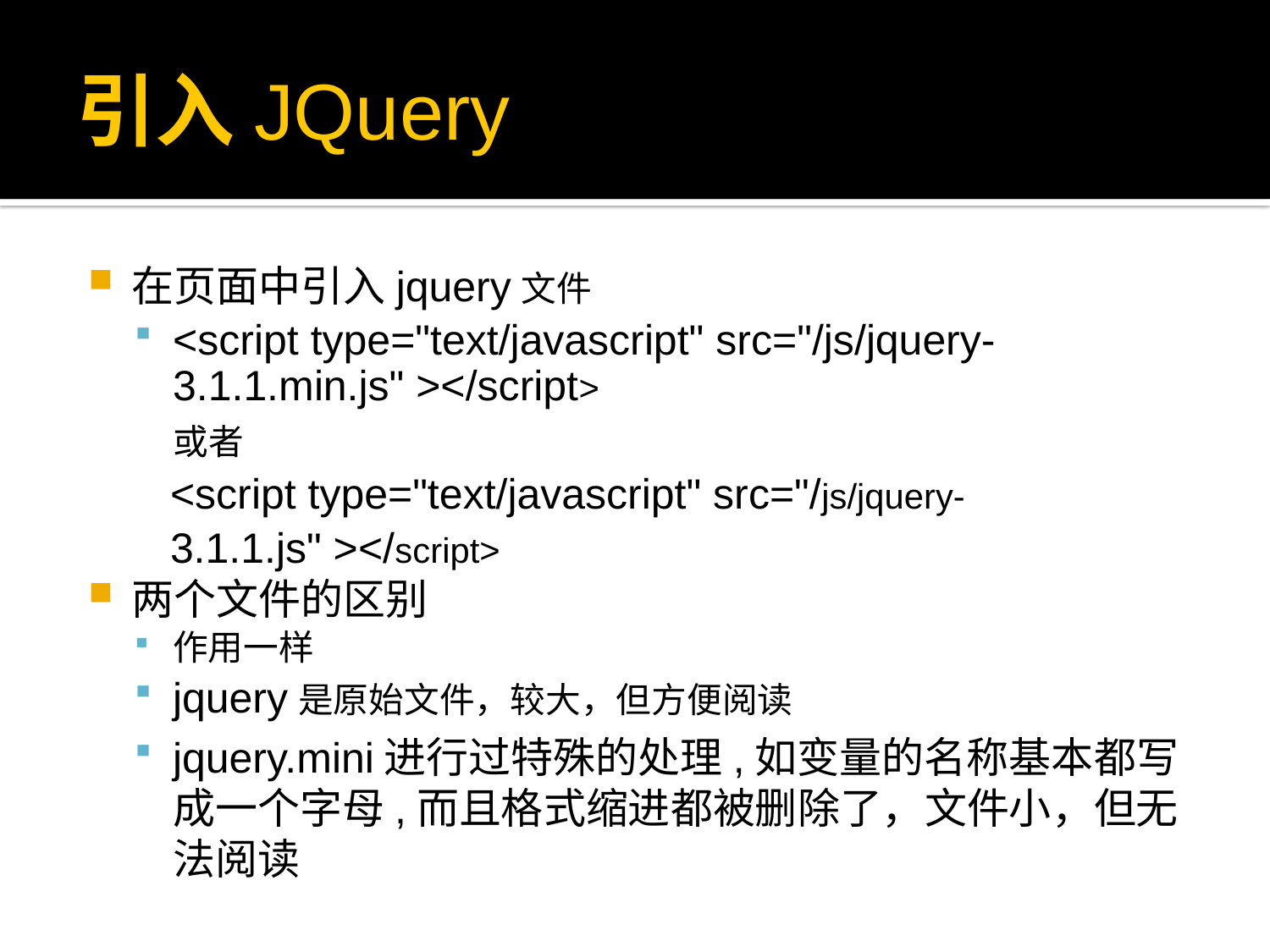

# 引入JQuery
在页面中引入jquery文件
<script type="text/javascript" src="/js/jquery-3.1.1.min.js" ></script>
   或者
   <script type="text/javascript" src="/js/jquery-
   3.1.1.js" ></script>
两个文件的区别
作用一样
jquery是原始文件，较大，但方便阅读
jquery.mini进行过特殊的处理,如变量的名称基本都写成一个字母,而且格式缩进都被删除了，文件小，但无法阅读